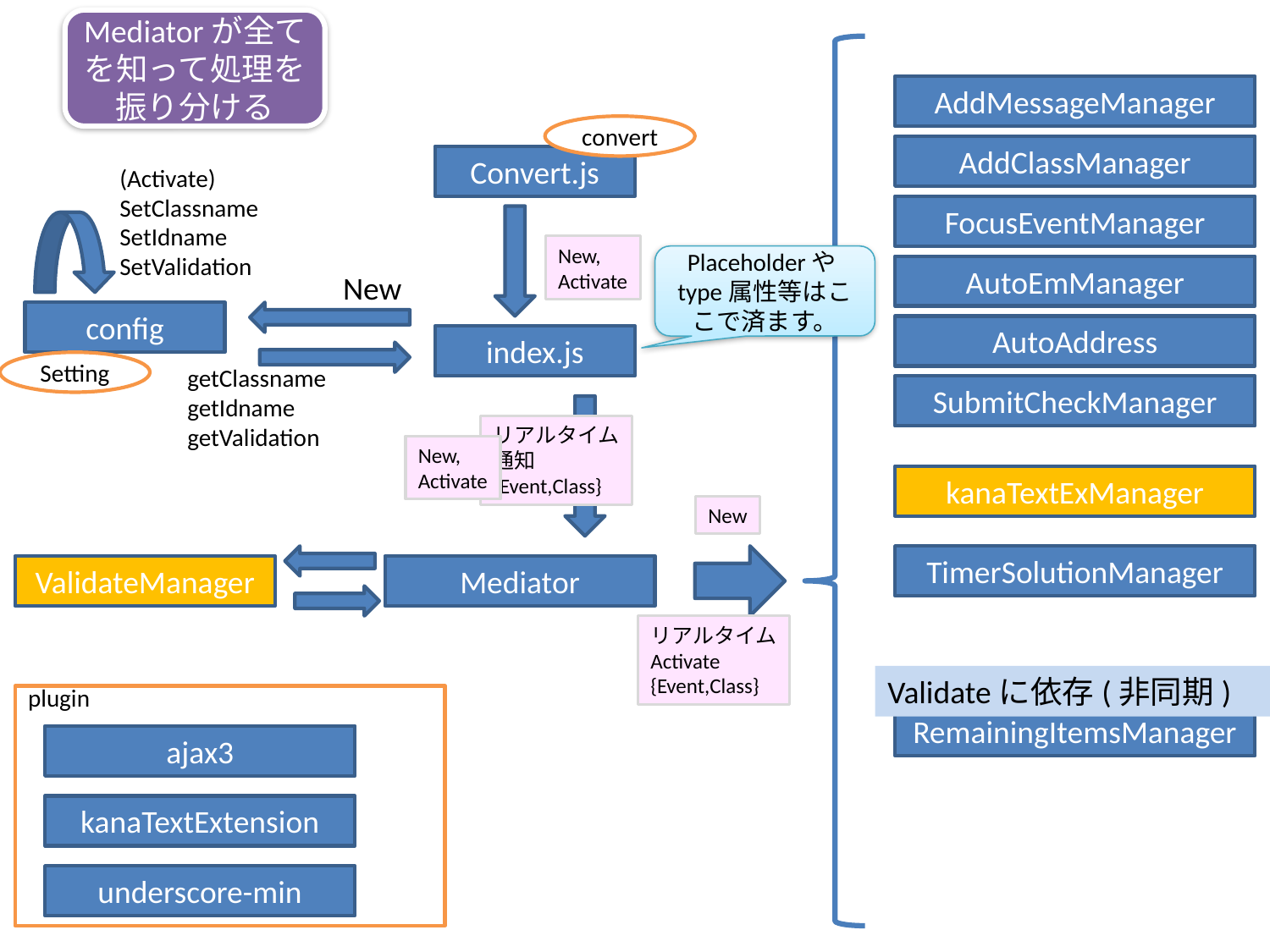

Mediatorが全てを知って処理を振り分ける

AddMessageManager
convert
AddClassManager
Convert.js
(Activate)
SetClassname
SetIdname
SetValidation
FocusEventManager

New,
Activate

Placeholderやtype属性等はここで済ます。
AutoEmManager
New
config

AutoAddress
index.js

Setting
getClassname
getIdname
getValidation
SubmitCheckManager
リアルタイム
通知
{Event,Class}
New,
Activate

kanaTextExManager
New

TimerSolutionManager
ValidateManager
Mediator

リアルタイム
Activate
{Event,Class}
Validateに依存(非同期)
plugin

RemainingItemsManager
ajax3
kanaTextExtension
underscore-min